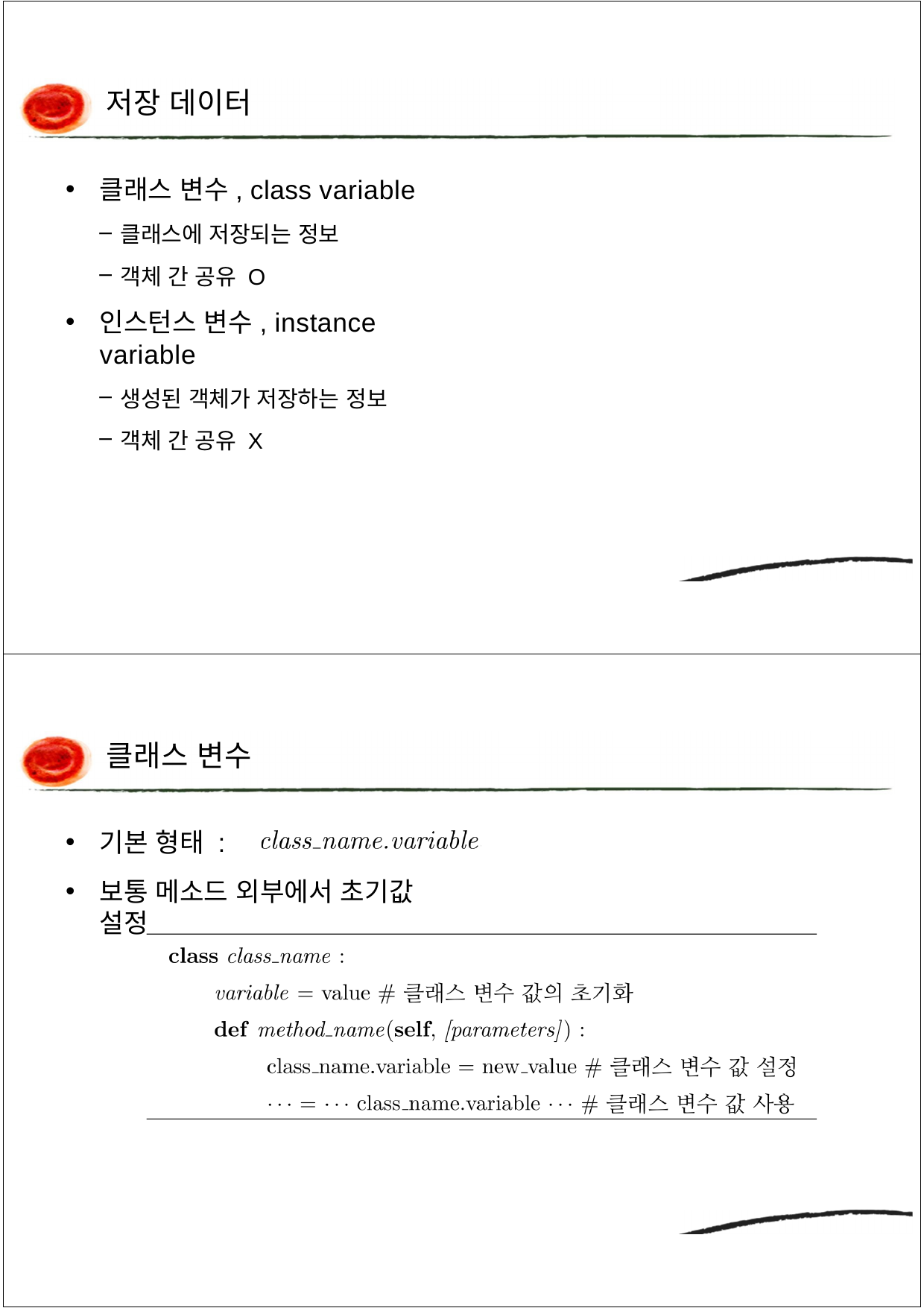

저장 데이터

클래스 변수, class variable
클래스에 저장되는 정보
객체 간 공유 O
인스턴스 변수, instance variable
생성된 객체가 저장하는 정보
객체 간 공유 X

클래스 변수

기본 형태 :
보통 메소드 외부에서 초기값 설정